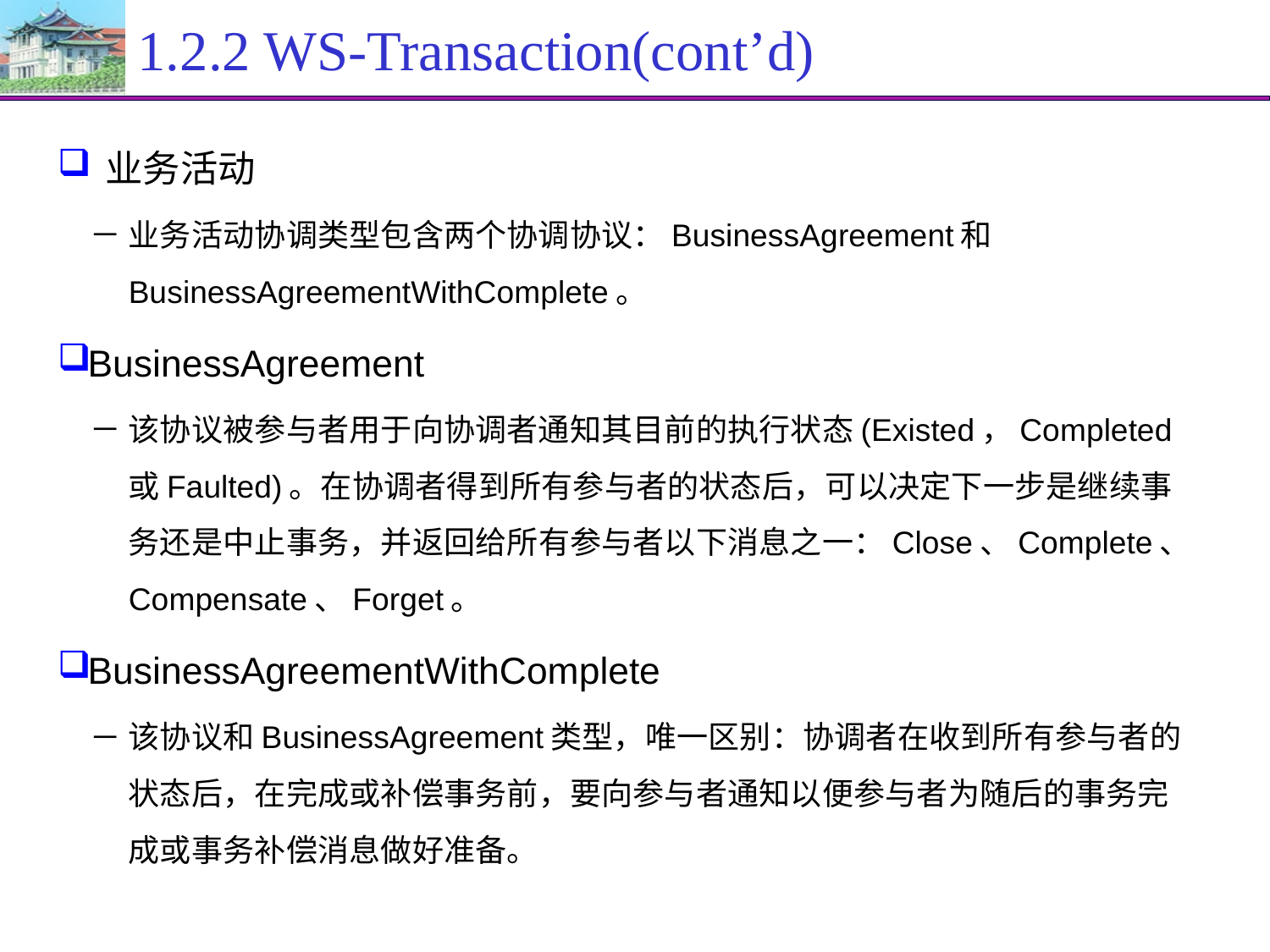

# 1.2.2 WS-Transaction(cont’d)
业务活动
业务活动协调类型包含两个协调协议：BusinessAgreement和BusinessAgreementWithComplete。
BusinessAgreement
该协议被参与者用于向协调者通知其目前的执行状态(Existed，Completed或Faulted)。在协调者得到所有参与者的状态后，可以决定下一步是继续事务还是中止事务，并返回给所有参与者以下消息之一：Close、Complete、Compensate、Forget。
BusinessAgreementWithComplete
该协议和BusinessAgreement类型，唯一区别：协调者在收到所有参与者的状态后，在完成或补偿事务前，要向参与者通知以便参与者为随后的事务完成或事务补偿消息做好准备。